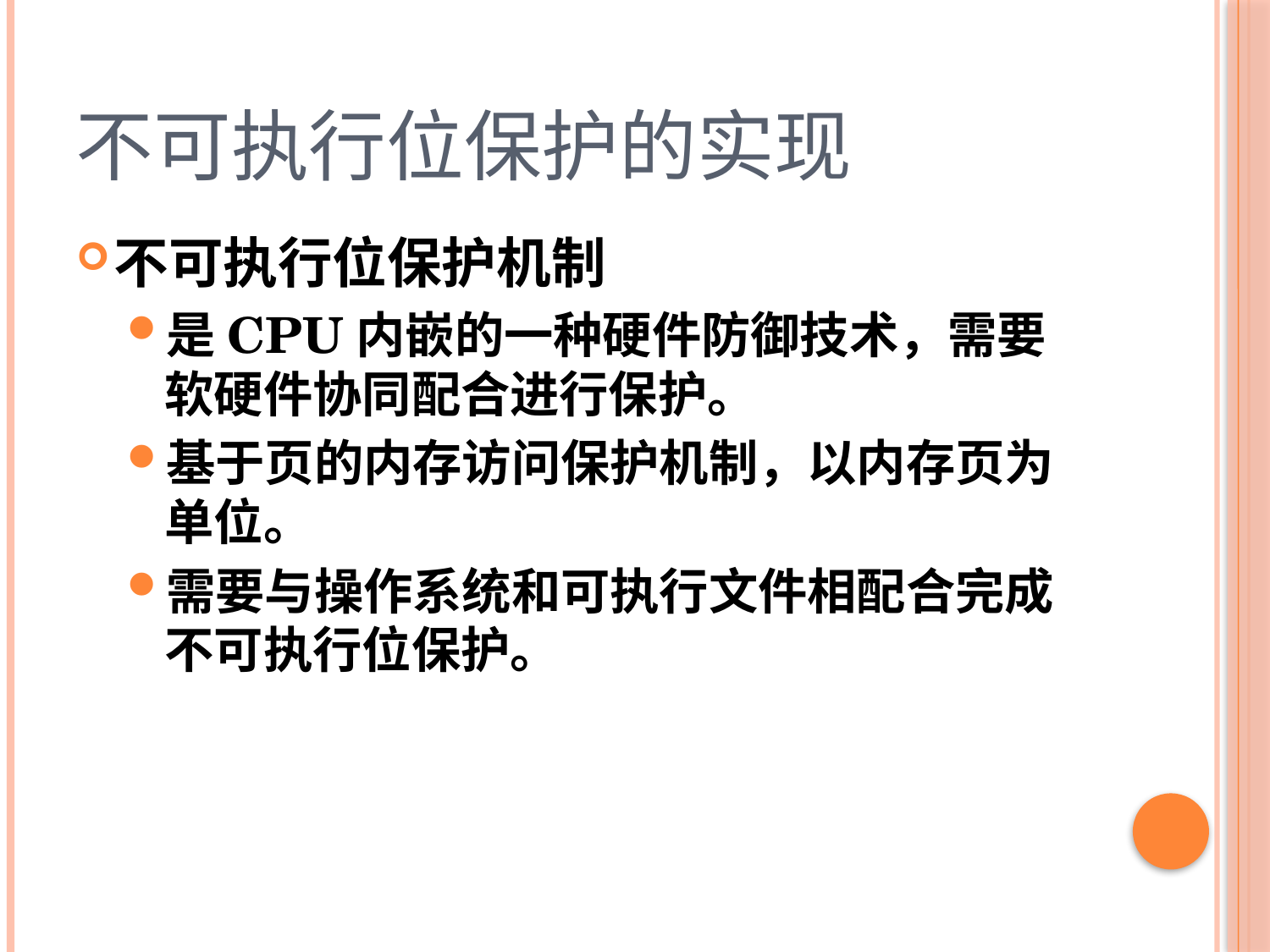

# 不可执行位保护的实现
不可执行位保护机制
是CPU内嵌的一种硬件防御技术，需要软硬件协同配合进行保护。
基于页的内存访问保护机制，以内存页为单位。
需要与操作系统和可执行文件相配合完成不可执行位保护。